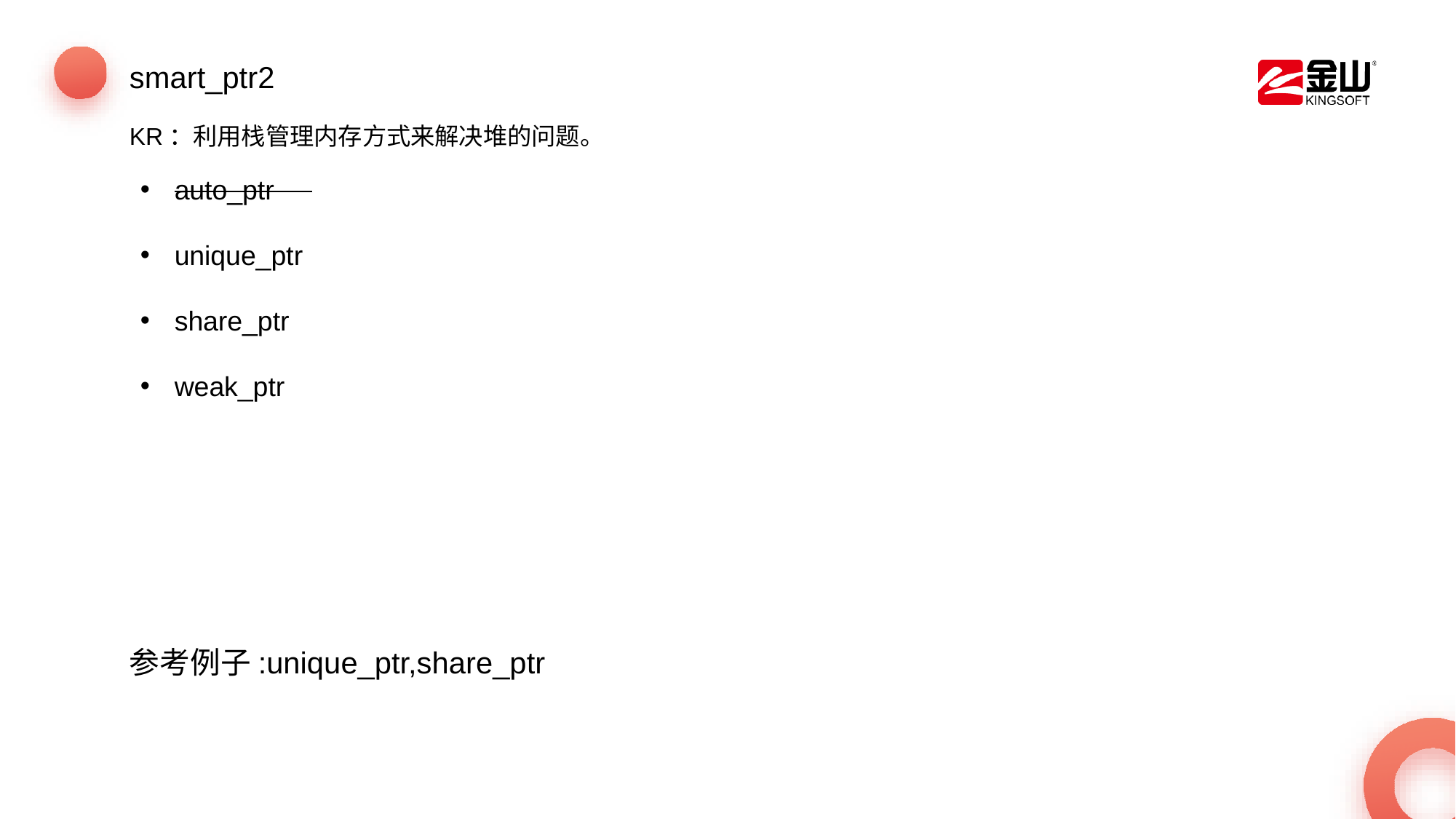

smart_ptr2
KR：利用栈管理内存方式来解决堆的问题。
auto_ptr

unique_ptr

share_ptr

weak_ptr

参考例子:unique_ptr,share_ptr